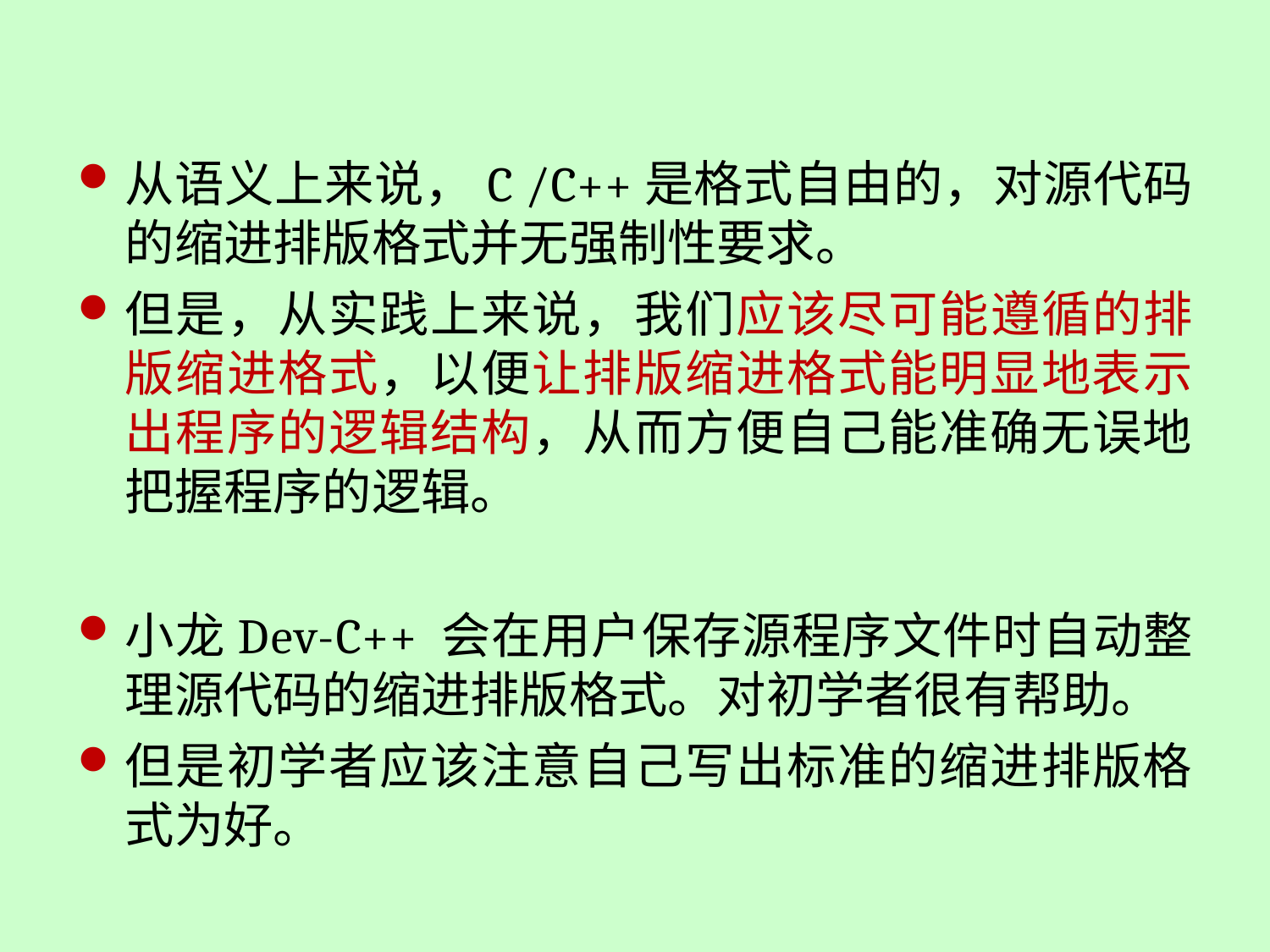

从语义上来说，C /C++是格式自由的，对源代码的缩进排版格式并无强制性要求。
但是，从实践上来说，我们应该尽可能遵循的排版缩进格式，以便让排版缩进格式能明显地表示出程序的逻辑结构，从而方便自己能准确无误地把握程序的逻辑。

小龙Dev-C++ 会在用户保存源程序文件时自动整理源代码的缩进排版格式。对初学者很有帮助。
但是初学者应该注意自己写出标准的缩进排版格式为好。

21